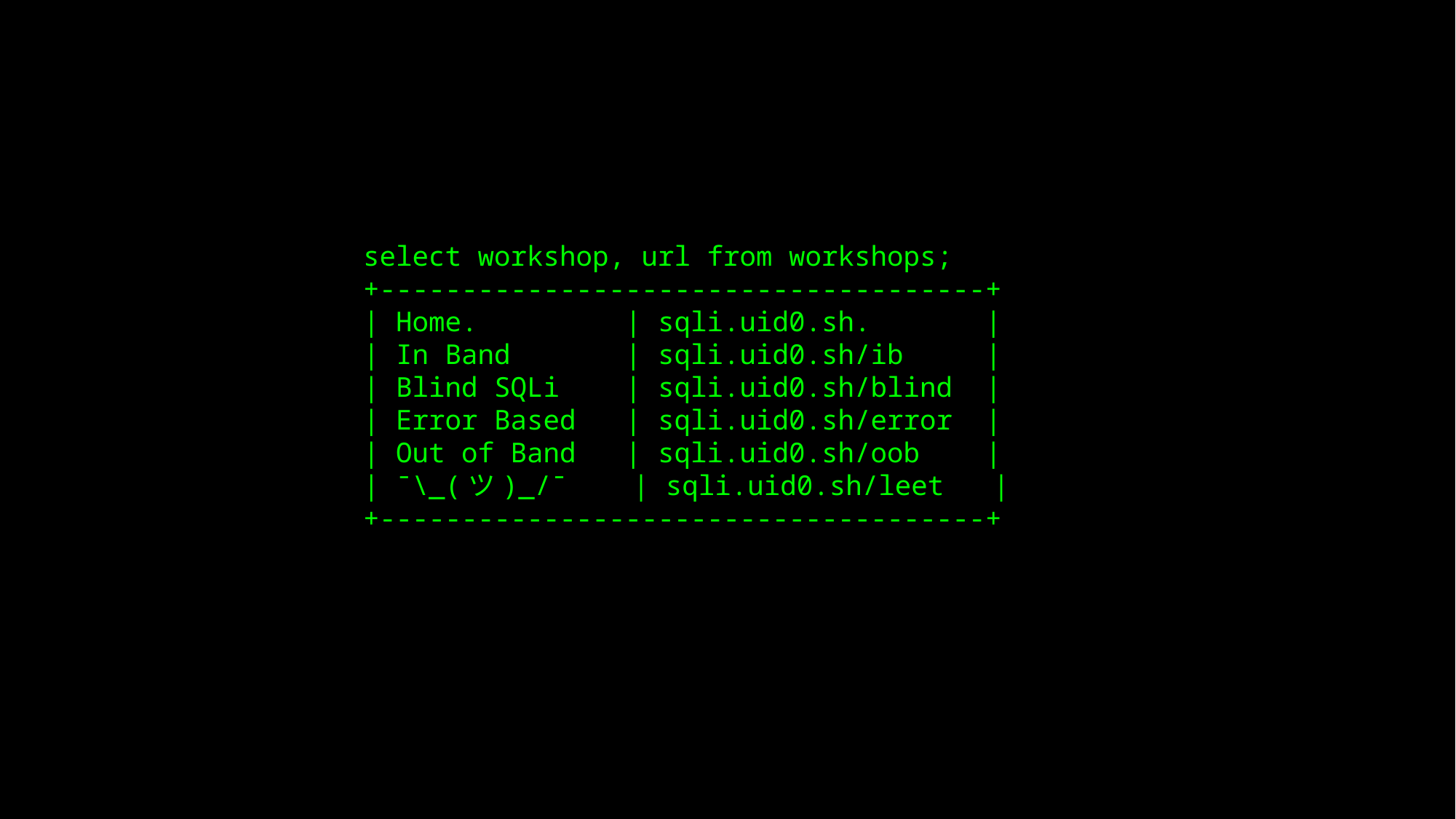

select workshop, url from workshops;
+-------------------------------------+
| Home.         | sqli.uid0.sh.       |
| In Band       | sqli.uid0.sh/ib     |
| Blind SQLi    | sqli.uid0.sh/blind  |
| Error Based   | sqli.uid0.sh/error  |
| Out of Band   | sqli.uid0.sh/oob    |
| ¯\_(ツ)_/¯    | sqli.uid0.sh/leet   |
+-------------------------------------+